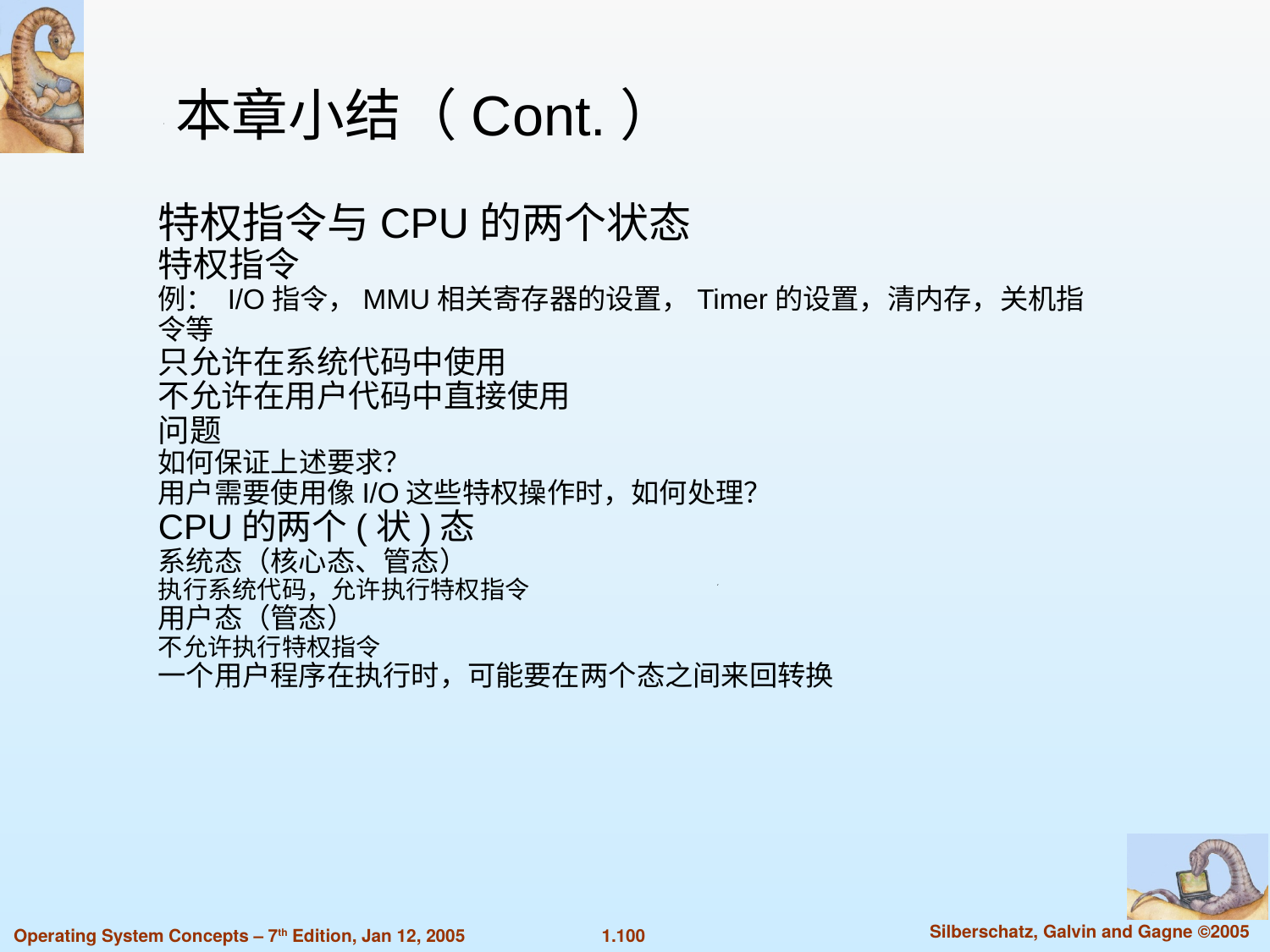

本章小结（Cont.）
特权指令与CPU的两个状态
特权指令
例： I/O指令，MMU相关寄存器的设置，Timer的设置，清内存，关机指令等
只允许在系统代码中使用
不允许在用户代码中直接使用
问题
如何保证上述要求？
用户需要使用像I/O这些特权操作时，如何处理？
CPU的两个(状)态
系统态（核心态、管态）
执行系统代码，允许执行特权指令
用户态（管态）
不允许执行特权指令
一个用户程序在执行时，可能要在两个态之间来回转换